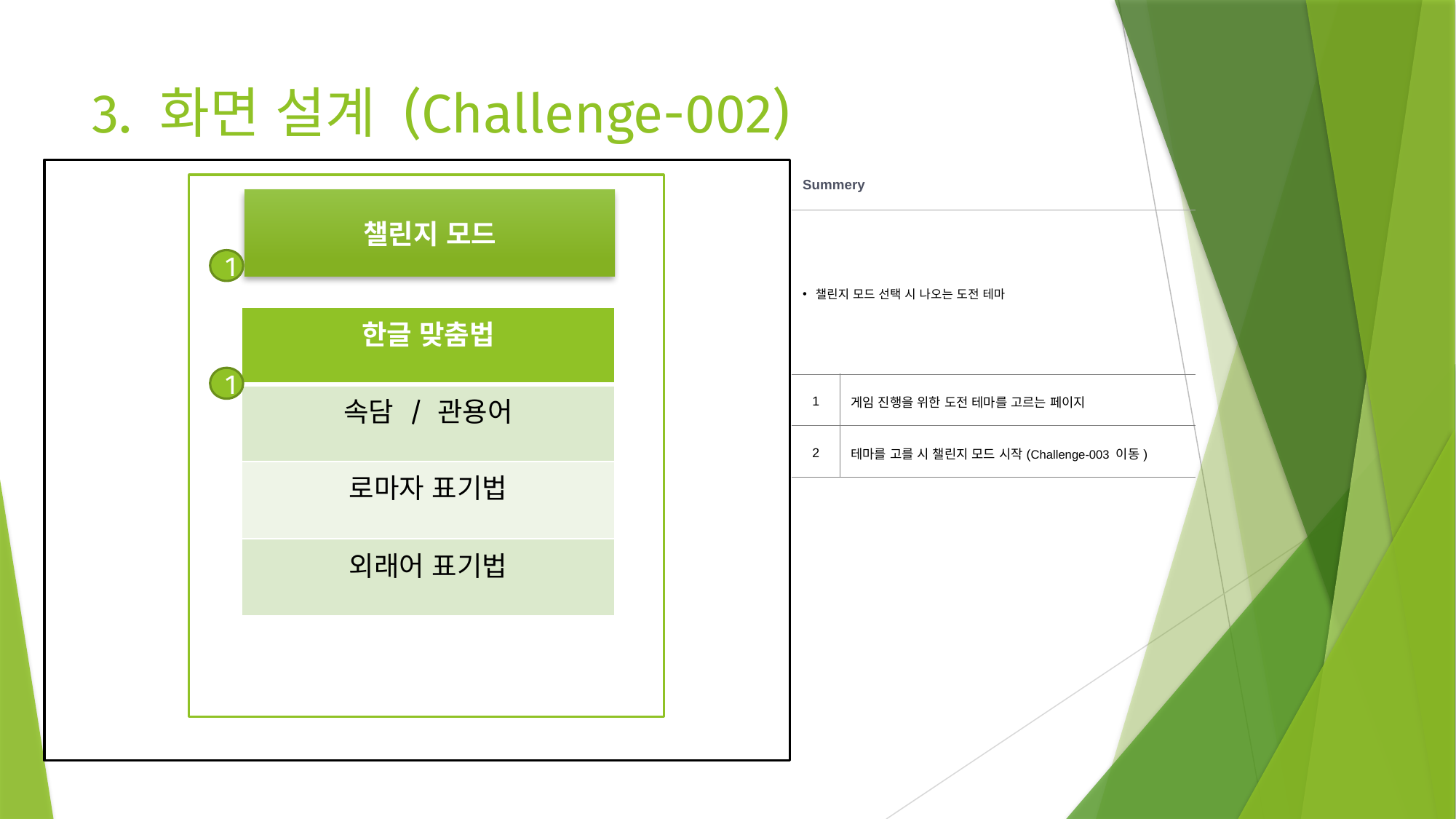

# 3. 화면 설계 (Challenge-002)

| Summery |  |
| --- | --- |
| 챌린지 모드 선택 시 나오는 도전 테마 |  |
| 1 | 게임 진행을 위한 도전 테마를 고르는 페이지 |
| 2 | 테마를 고를 시 챌린지 모드 시작(Challenge-003 이동) |

챌린지 모드
1
| 한글 맞춤법 |
| --- |
| 속담 / 관용어 |
| 로마자 표기법 |
| 외래어 표기법 |
1